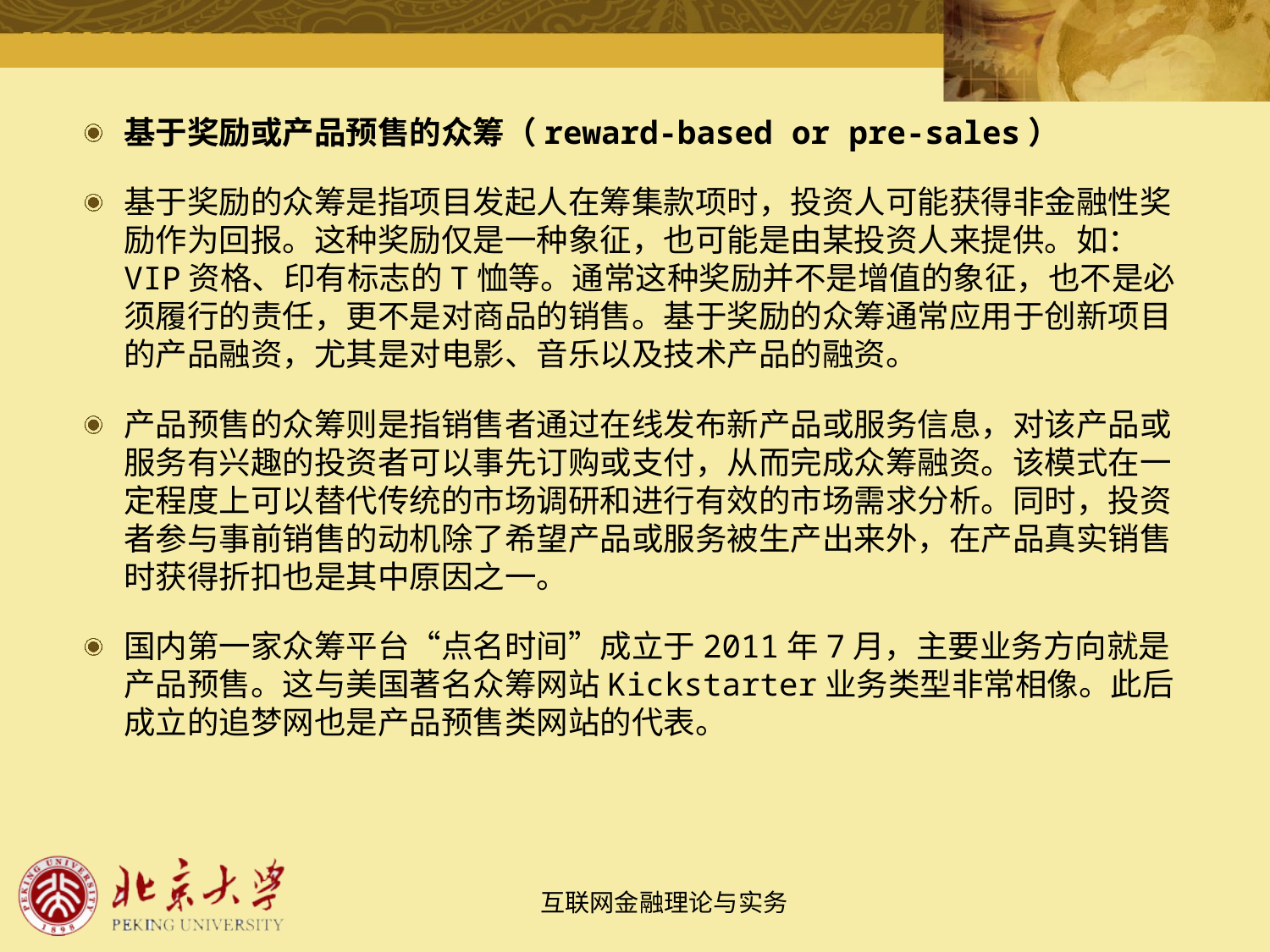

基于奖励或产品预售的众筹（reward-based or pre-sales）
基于奖励的众筹是指项目发起人在筹集款项时，投资人可能获得非金融性奖励作为回报。这种奖励仅是一种象征，也可能是由某投资人来提供。如：VIP资格、印有标志的T恤等。通常这种奖励并不是增值的象征，也不是必须履行的责任，更不是对商品的销售。基于奖励的众筹通常应用于创新项目的产品融资，尤其是对电影、音乐以及技术产品的融资。
产品预售的众筹则是指销售者通过在线发布新产品或服务信息，对该产品或服务有兴趣的投资者可以事先订购或支付，从而完成众筹融资。该模式在一定程度上可以替代传统的市场调研和进行有效的市场需求分析。同时，投资者参与事前销售的动机除了希望产品或服务被生产出来外，在产品真实销售时获得折扣也是其中原因之一。
国内第一家众筹平台“点名时间”成立于2011年7月，主要业务方向就是产品预售。这与美国著名众筹网站Kickstarter业务类型非常相像。此后成立的追梦网也是产品预售类网站的代表。